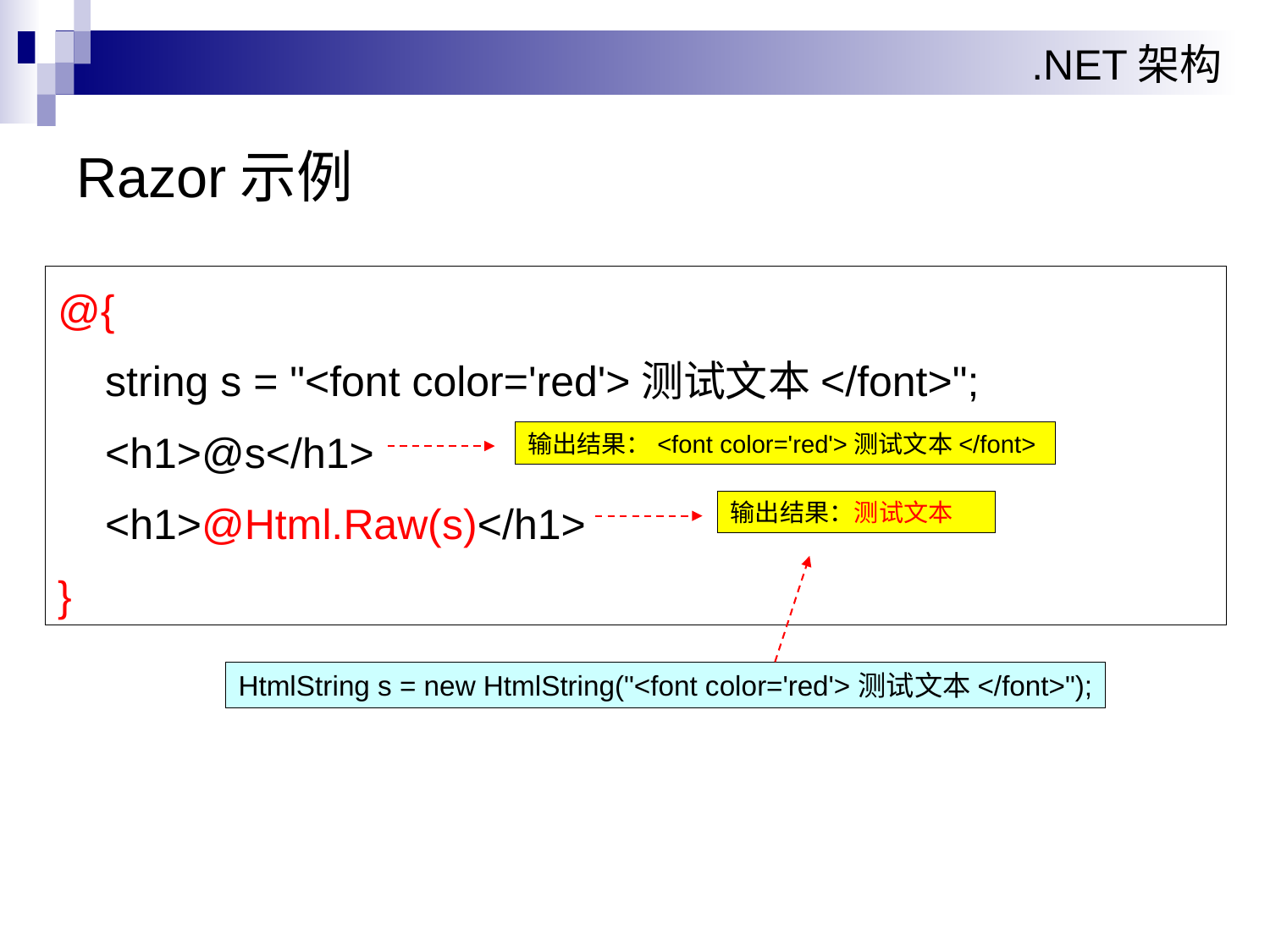

# Razor示例
@{
    string s = "<font color='red'>测试文本</font>";
    <h1>@s</h1>
    <h1>@Html.Raw(s)</h1>
}
输出结果：<font color='red'>测试文本</font>
输出结果：测试文本
HtmlString s = new HtmlString("<font color='red'>测试文本</font>");